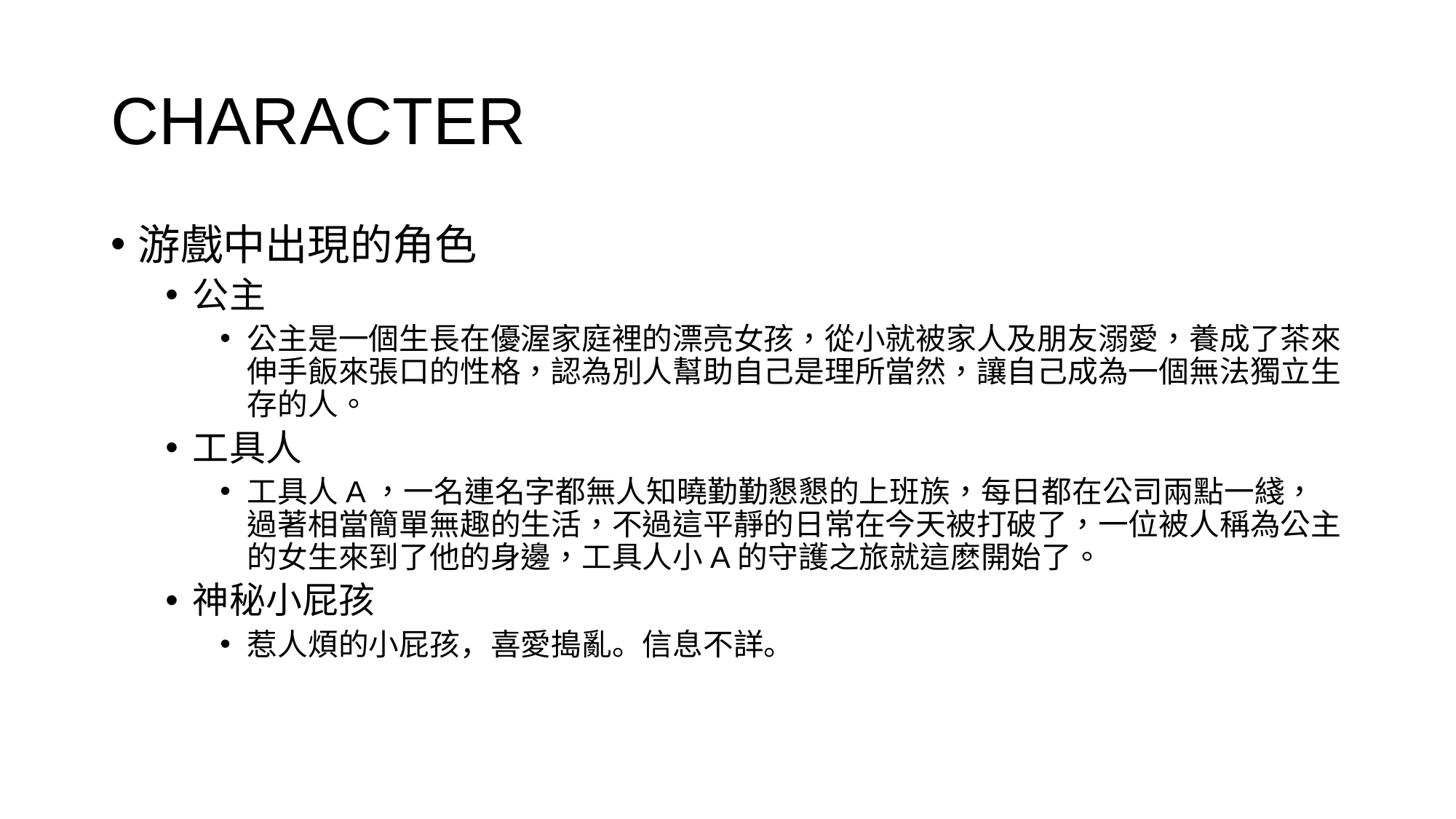

# CHARACTER
游戲中出現的角色
公主
公主是一個生長在優渥家庭裡的漂亮女孩，從小就被家人及朋友溺愛，養成了茶來伸手飯來張口的性格，認為別人幫助自己是理所當然，讓自己成為一個無法獨立生存的人。
工具人
工具人A，一名連名字都無人知曉勤勤懇懇的上班族，每日都在公司兩點一綫，過著相當簡單無趣的生活，不過這平靜的日常在今天被打破了，一位被人稱為公主的女生來到了他的身邊，工具人小A的守護之旅就這麽開始了。
神秘小屁孩
惹人煩的小屁孩，喜愛搗亂。信息不詳。